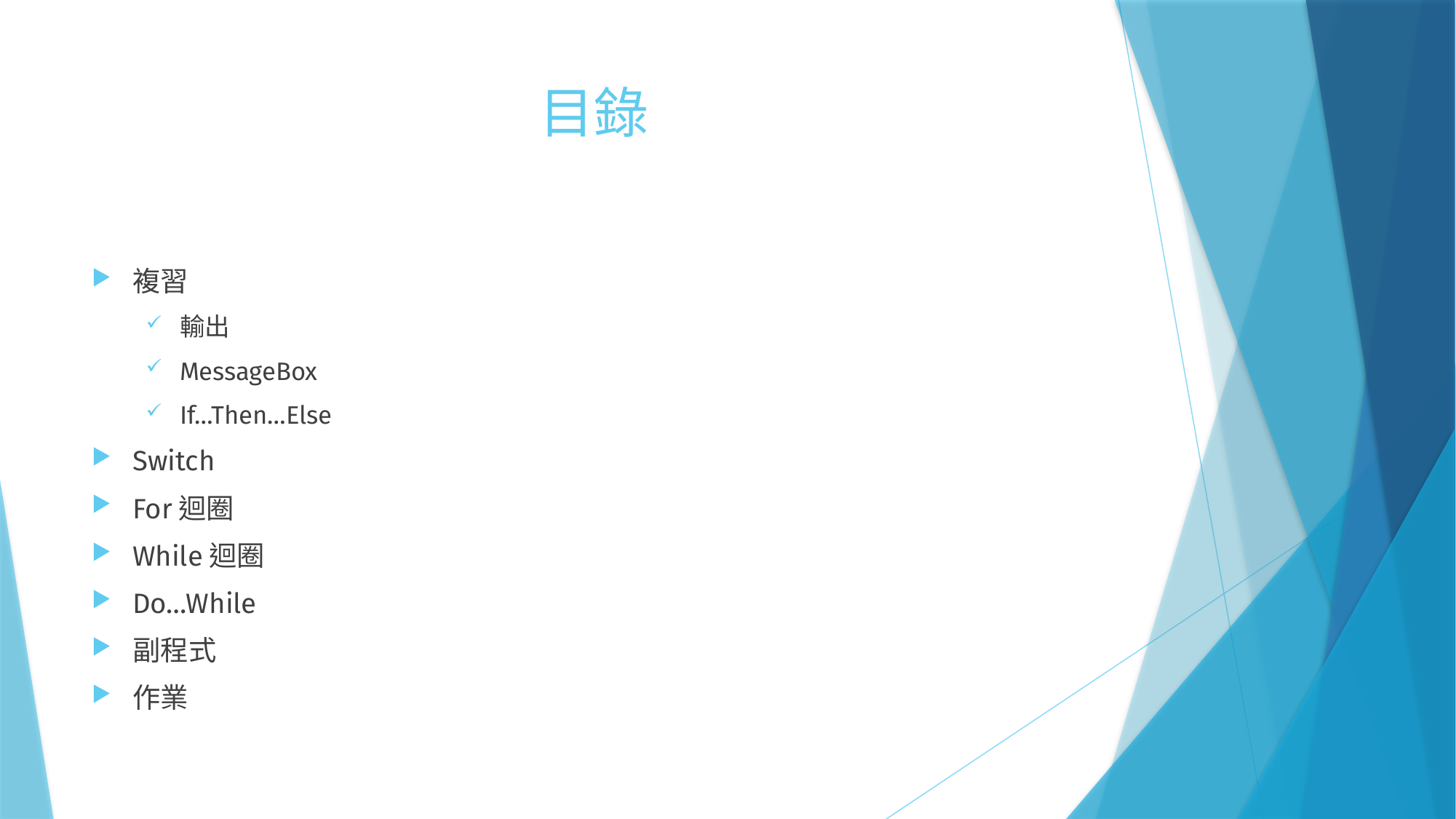

# 目錄
複習
輸出
MessageBox
If…Then…Else
Switch
For迴圈
While迴圈
Do…While
副程式
作業